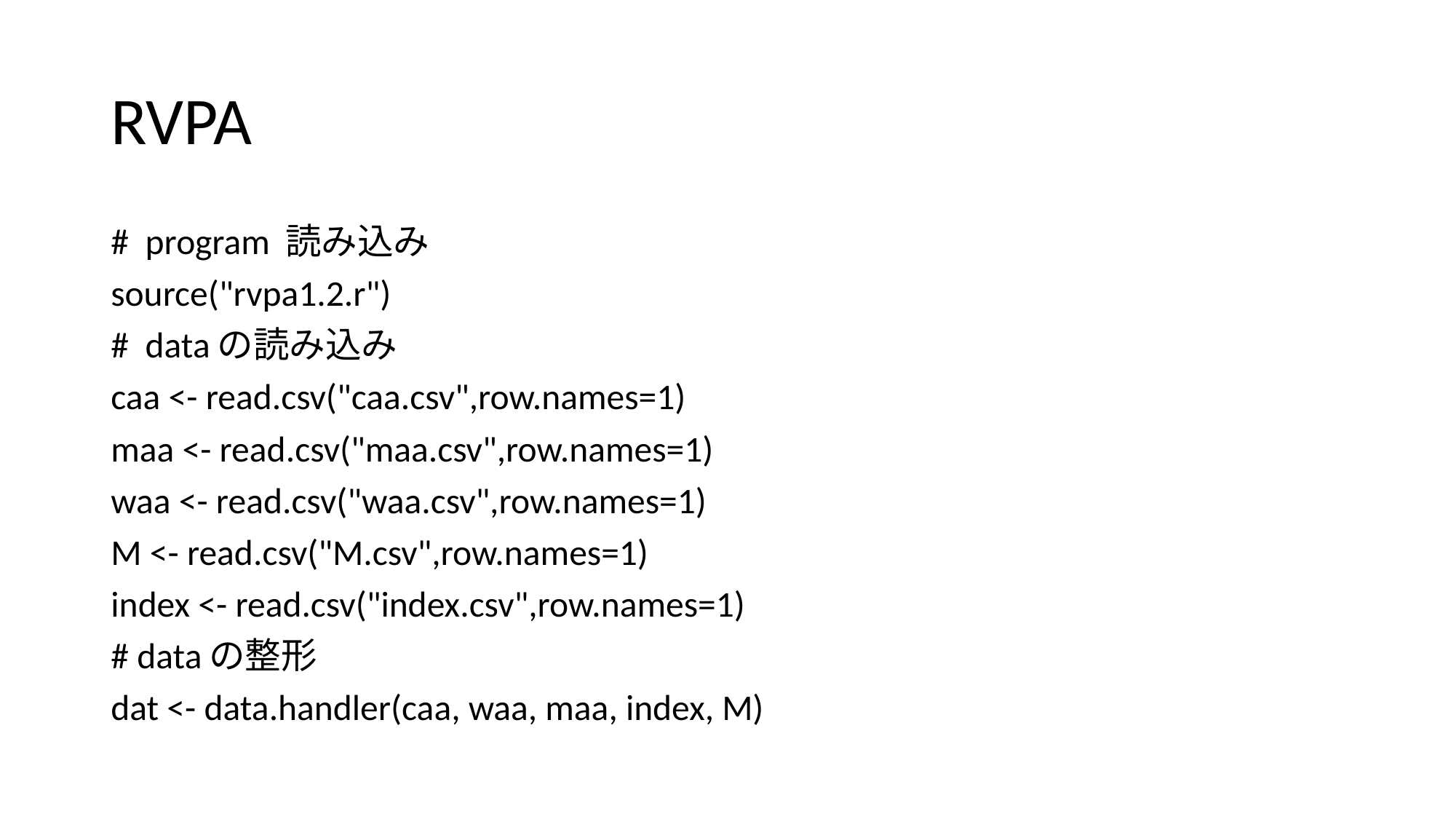

# RVPA
#  program 読み込み
source("rvpa1.2.r")
#  dataの読み込み
caa <- read.csv("caa.csv",row.names=1)
maa <- read.csv("maa.csv",row.names=1)
waa <- read.csv("waa.csv",row.names=1)
M <- read.csv("M.csv",row.names=1)
index <- read.csv("index.csv",row.names=1)
# dataの整形
dat <- data.handler(caa, waa, maa, index, M)